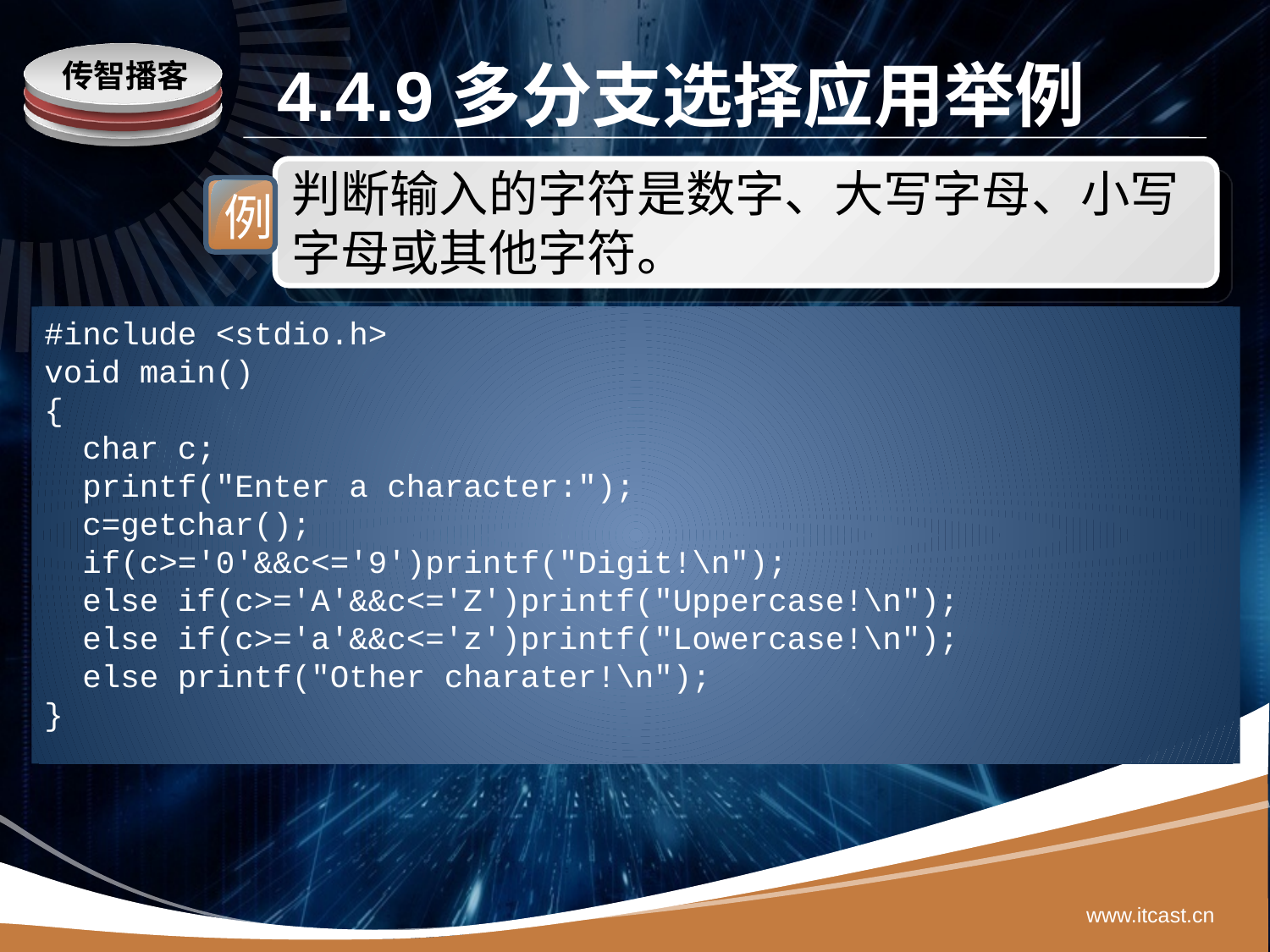

# 4.4.9多分支选择应用举例

判断输入的字符是数字、大写字母、小写
字母或其他字符。

例

#include <stdio.h>
void main()
{
  char c;
  printf("Enter a character:");
  c=getchar();
  if(c>='0'&&c<='9')printf("Digit!\n");
  else if(c>='A'&&c<='Z')printf("Uppercase!\n");
  else if(c>='a'&&c<='z')printf("Lowercase!\n");
  else printf("Other charater!\n");
}
www.itcast.cn